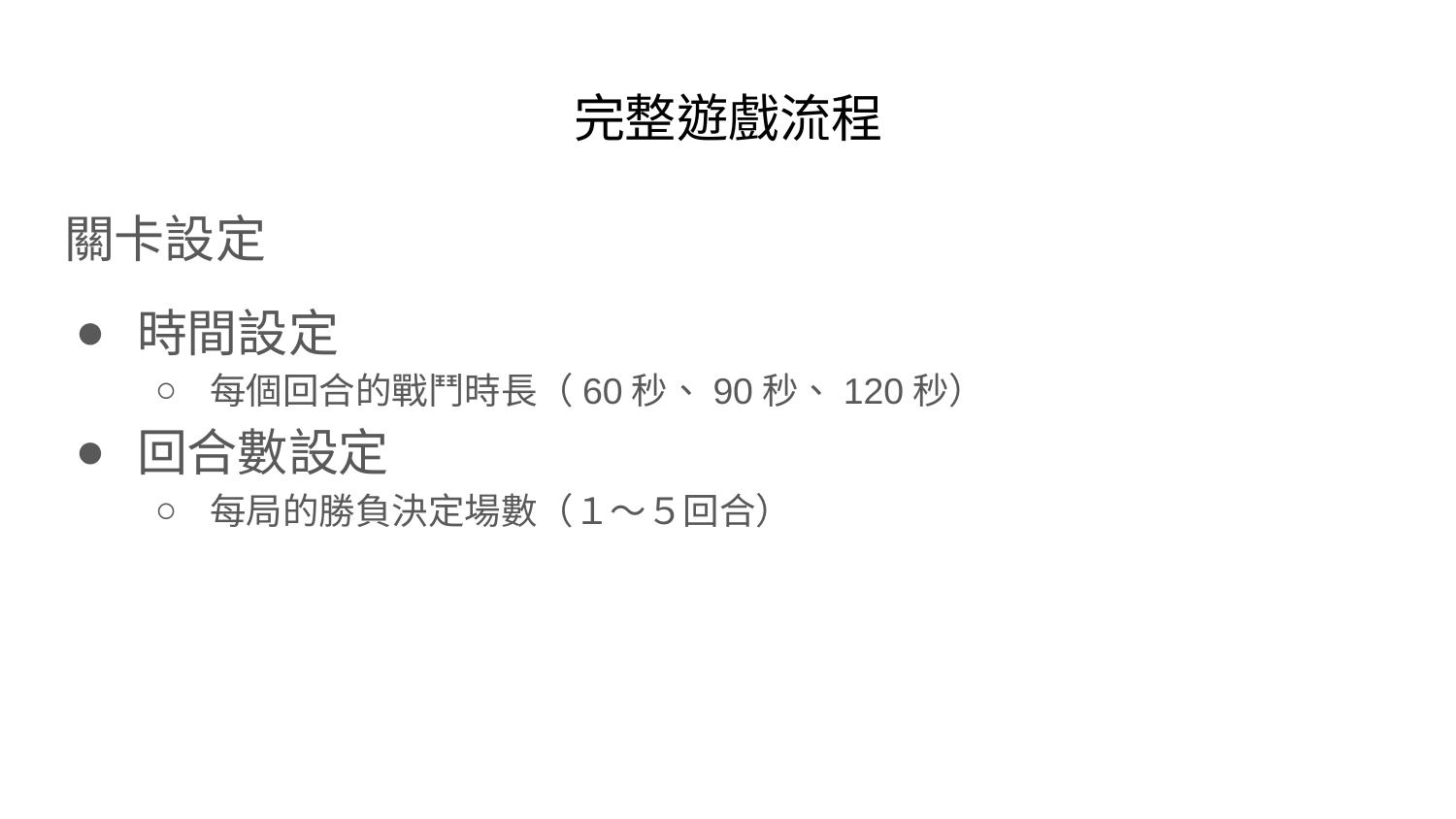

# 完整遊戲流程
關卡設定
時間設定
每個回合的戰鬥時長（60秒、90秒、120秒）
回合數設定
每局的勝負決定場數（１～５回合）